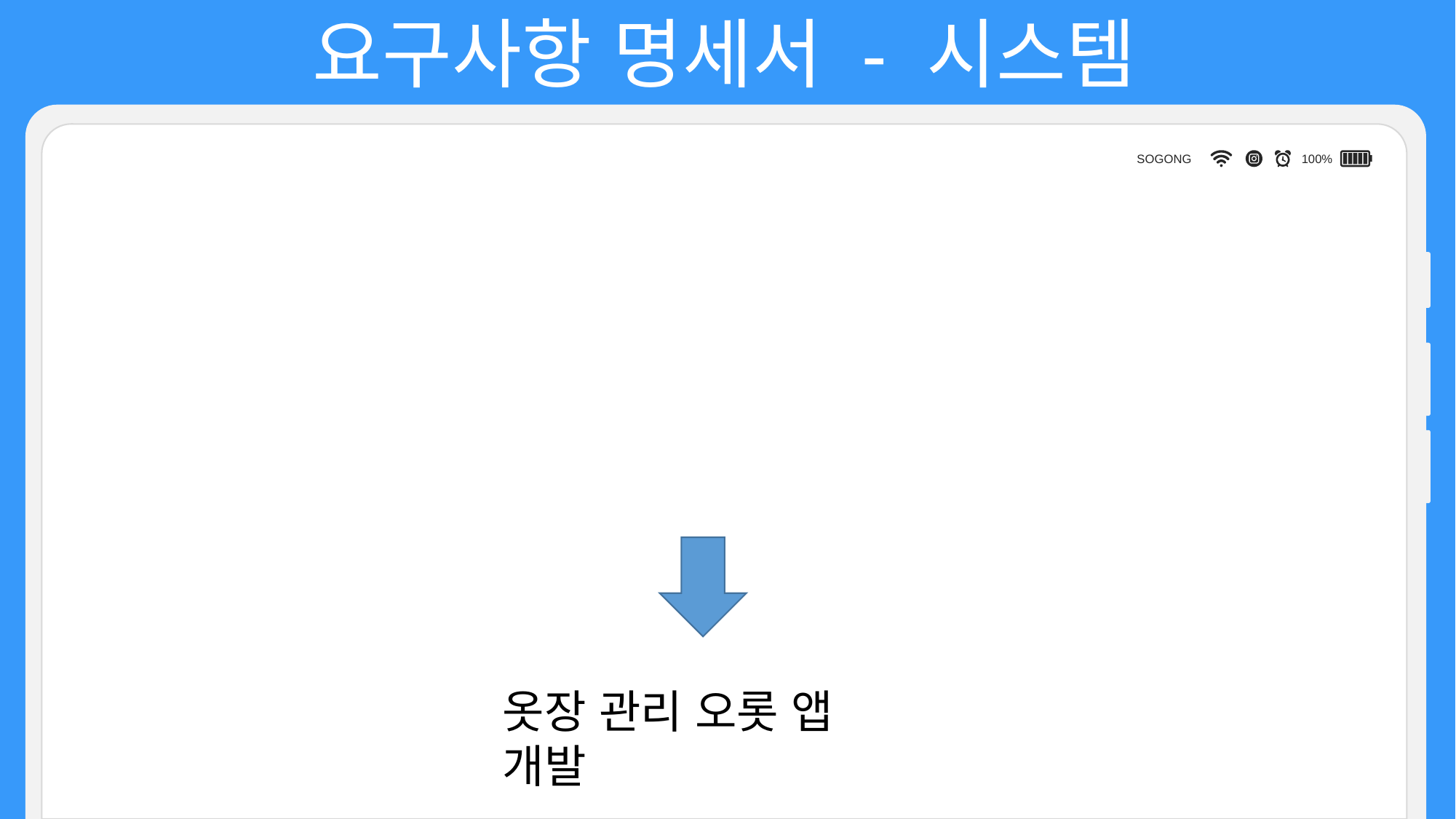

요구사항 명세서 - 시스템 개요

SOGONG
100%

옷장 관리 오롯 앱 개발